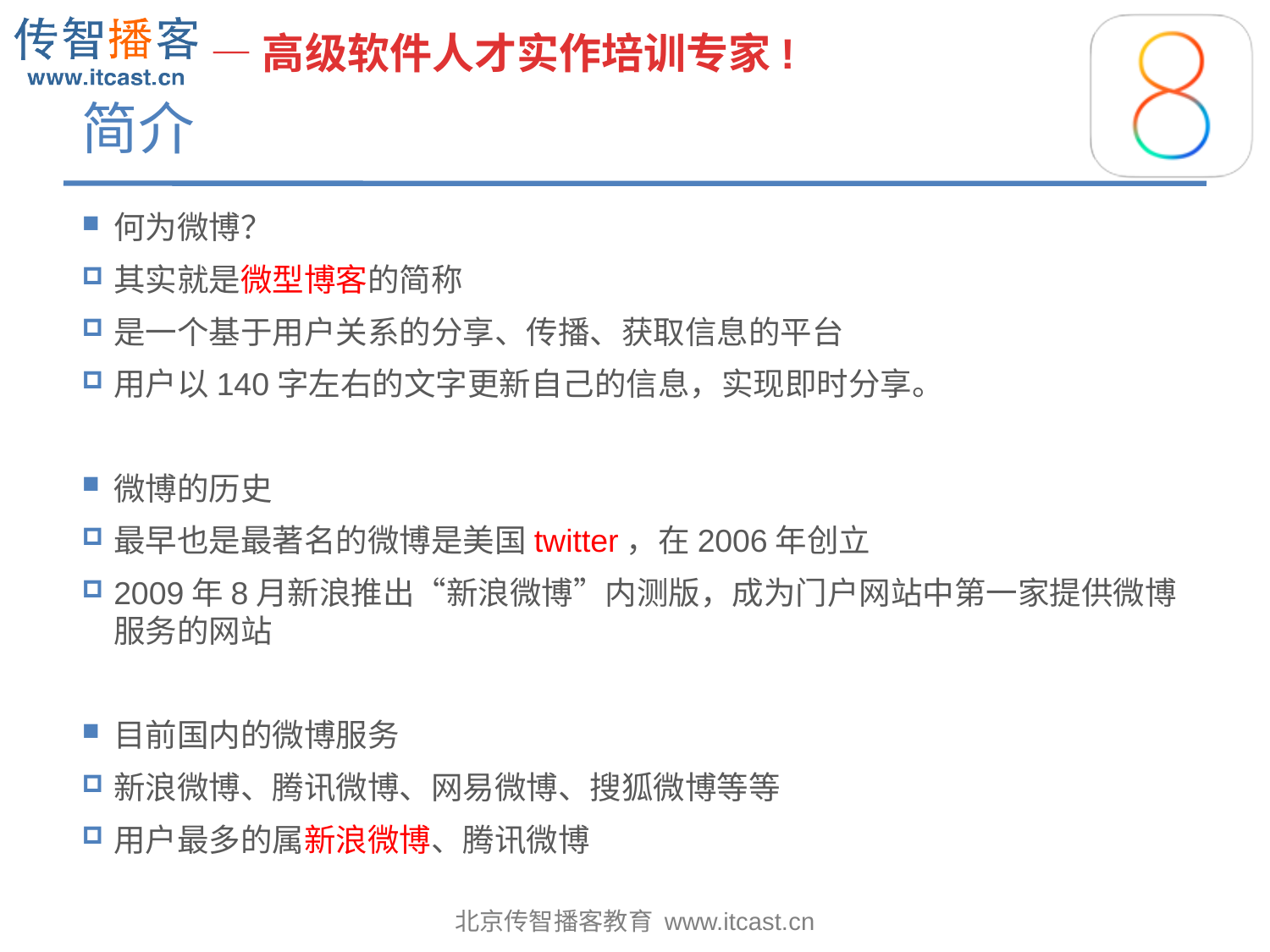

# 简介
何为微博？
其实就是微型博客的简称
是一个基于用户关系的分享、传播、获取信息的平台
用户以140字左右的文字更新自己的信息，实现即时分享。

微博的历史
最早也是最著名的微博是美国twitter，在2006年创立
2009年8月新浪推出“新浪微博”内测版，成为门户网站中第一家提供微博服务的网站

目前国内的微博服务
新浪微博、腾讯微博、网易微博、搜狐微博等等
用户最多的属新浪微博、腾讯微博